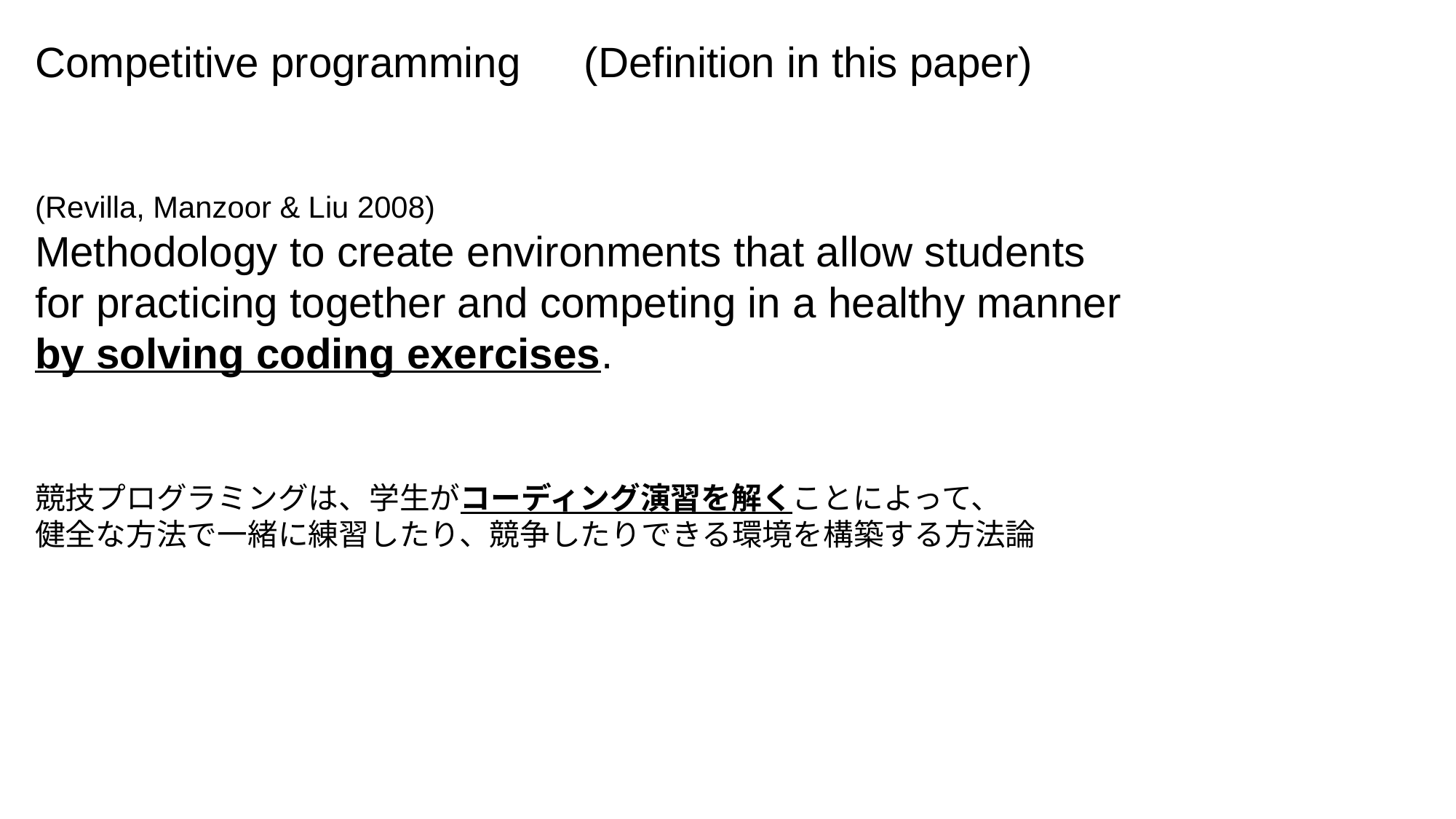

Competitive programming　(Definition in this paper)

(Revilla, Manzoor & Liu 2008)
Methodology to create environments that allow students
for practicing together and competing in a healthy manner
by solving coding exercises.

競技プログラミングは、学生がコーディング演習を解くことによって、
健全な方法で一緒に練習したり、競争したりできる環境を構築する方法論